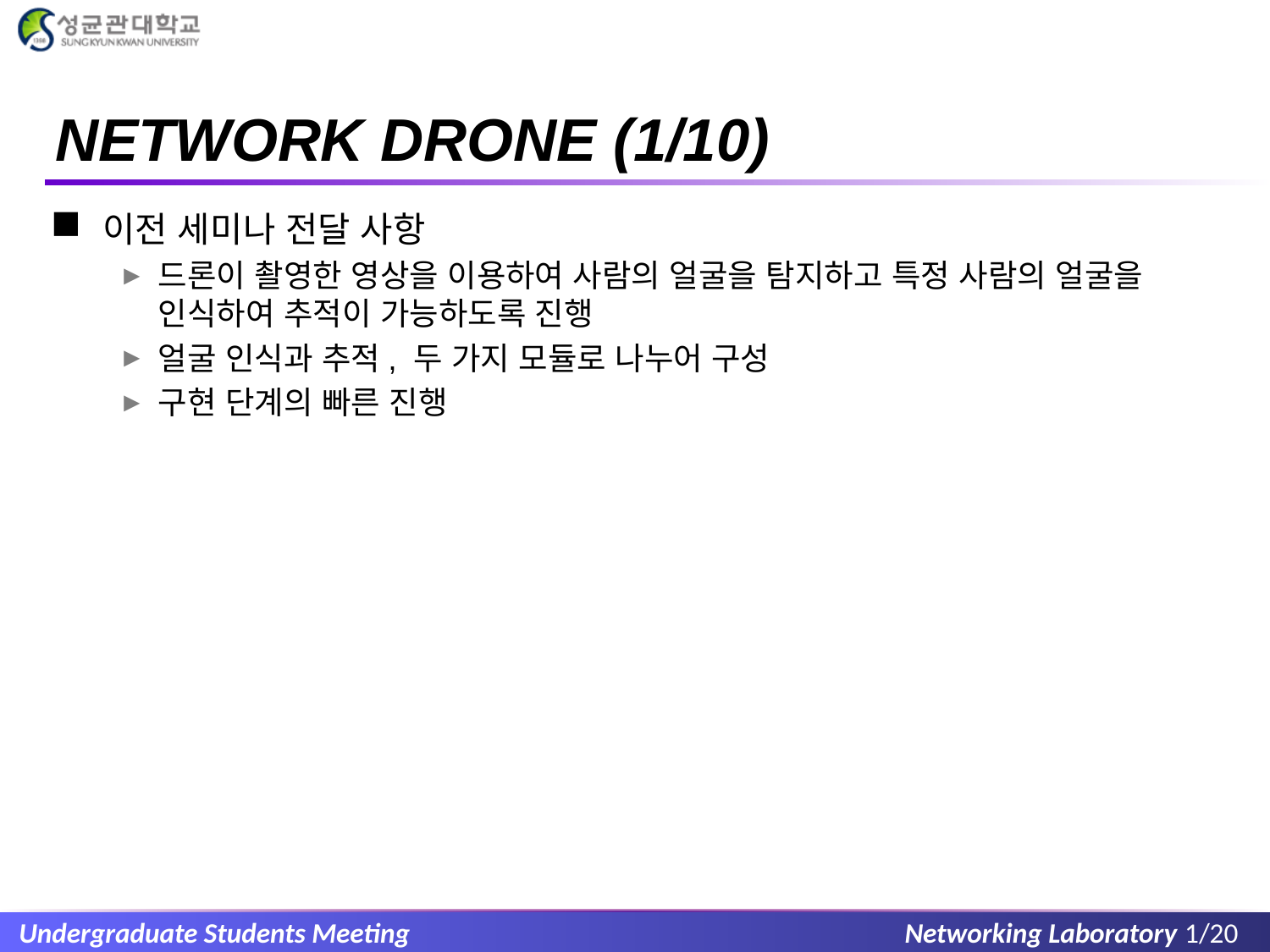

# NETWORK DRONE (1/10)
이전 세미나 전달 사항
드론이 촬영한 영상을 이용하여 사람의 얼굴을 탐지하고 특정 사람의 얼굴을 인식하여 추적이 가능하도록 진행
얼굴 인식과 추적, 두 가지 모듈로 나누어 구성
구현 단계의 빠른 진행